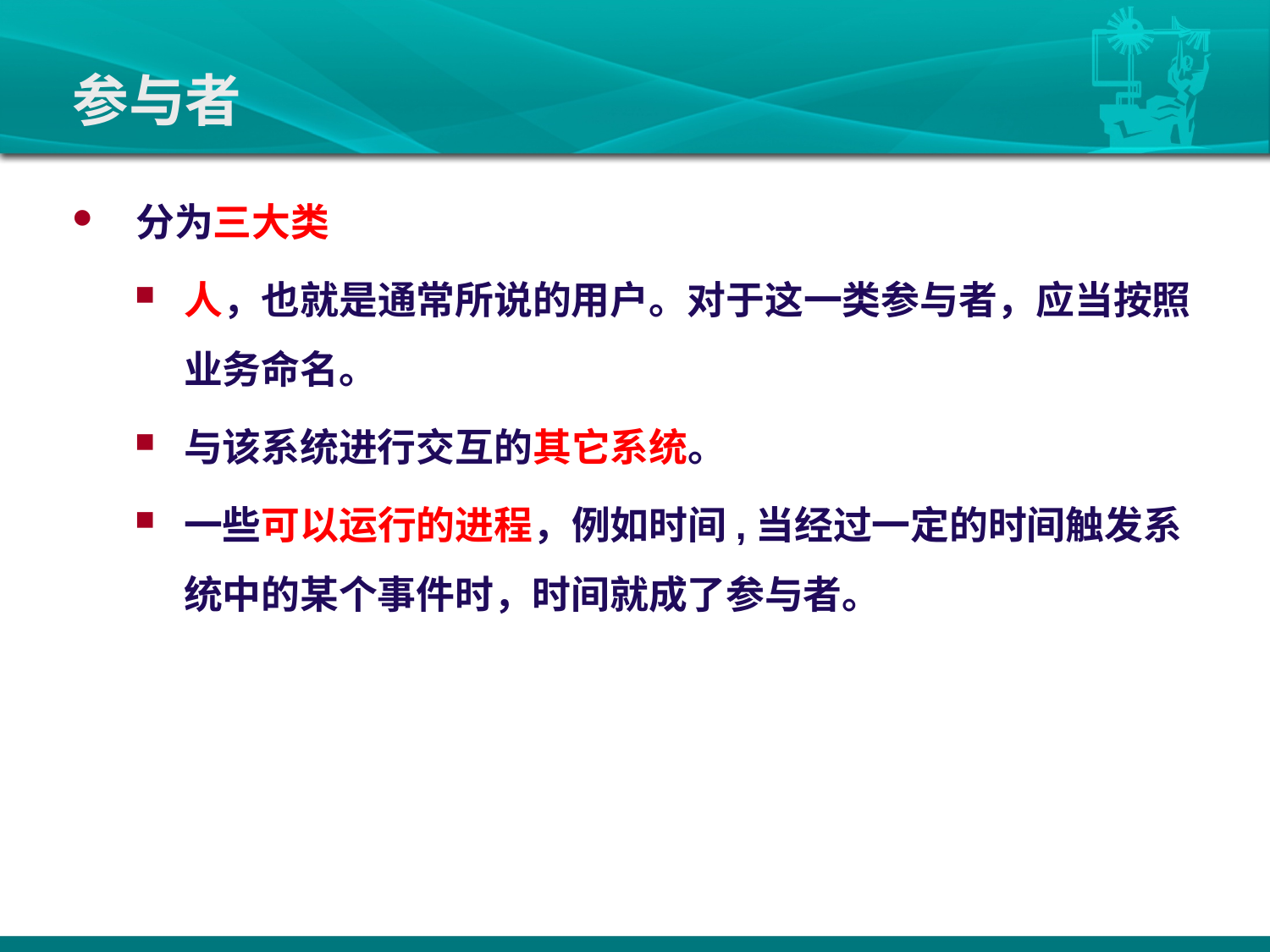

# 参与者
分为三大类
人，也就是通常所说的用户。对于这一类参与者，应当按照业务命名。
与该系统进行交互的其它系统。
一些可以运行的进程，例如时间,当经过一定的时间触发系统中的某个事件时，时间就成了参与者。